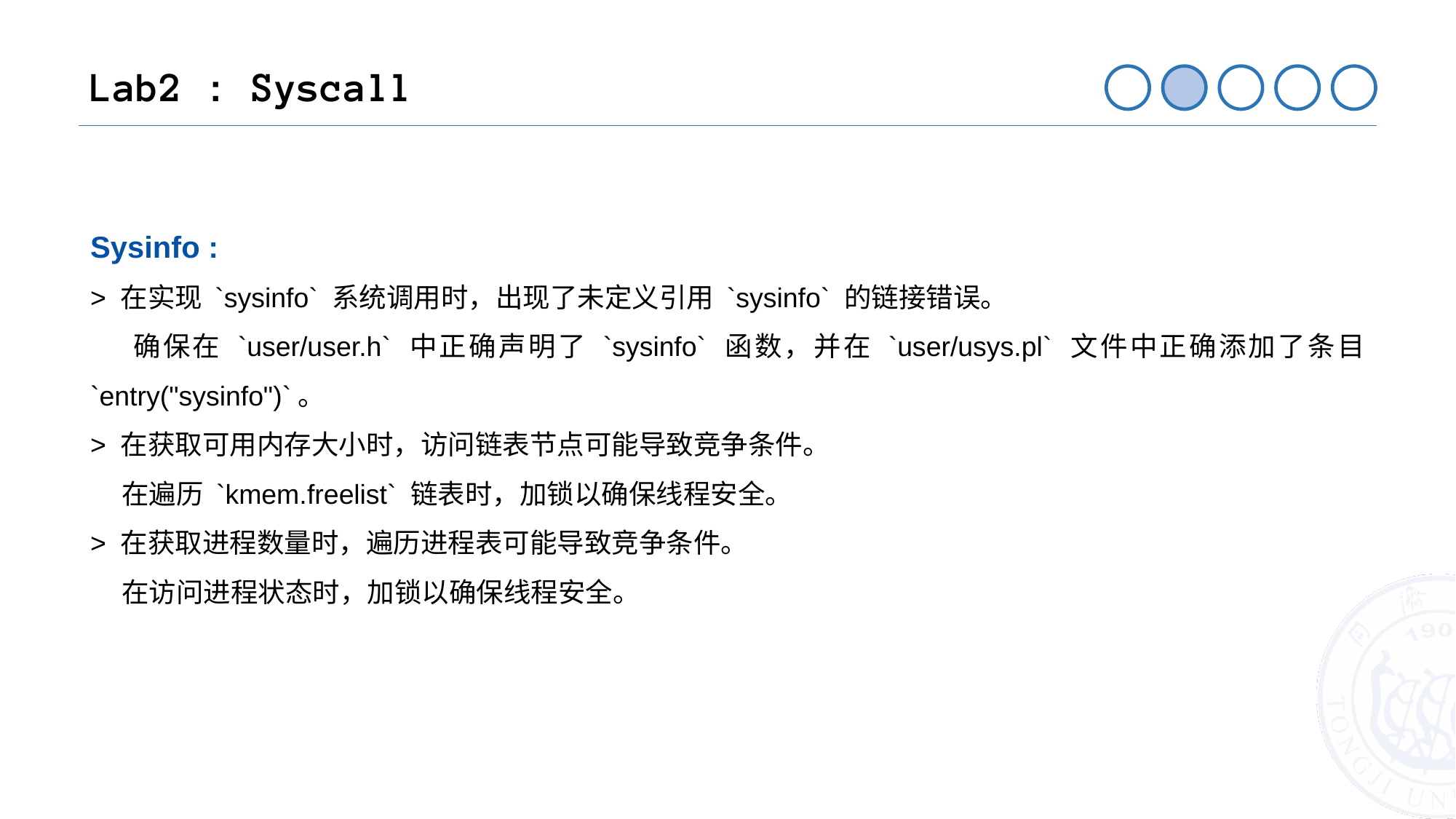

Lab2 : Syscall

Sysinfo :
> 在实现 `sysinfo` 系统调用时，出现了未定义引用 `sysinfo` 的链接错误。
    确保在 `user/user.h` 中正确声明了 `sysinfo` 函数，并在 `user/usys.pl` 文件中正确添加了条目 `entry("sysinfo")`。
> 在获取可用内存大小时，访问链表节点可能导致竞争条件。
    在遍历 `kmem.freelist` 链表时，加锁以确保线程安全。
> 在获取进程数量时，遍历进程表可能导致竞争条件。
    在访问进程状态时，加锁以确保线程安全。